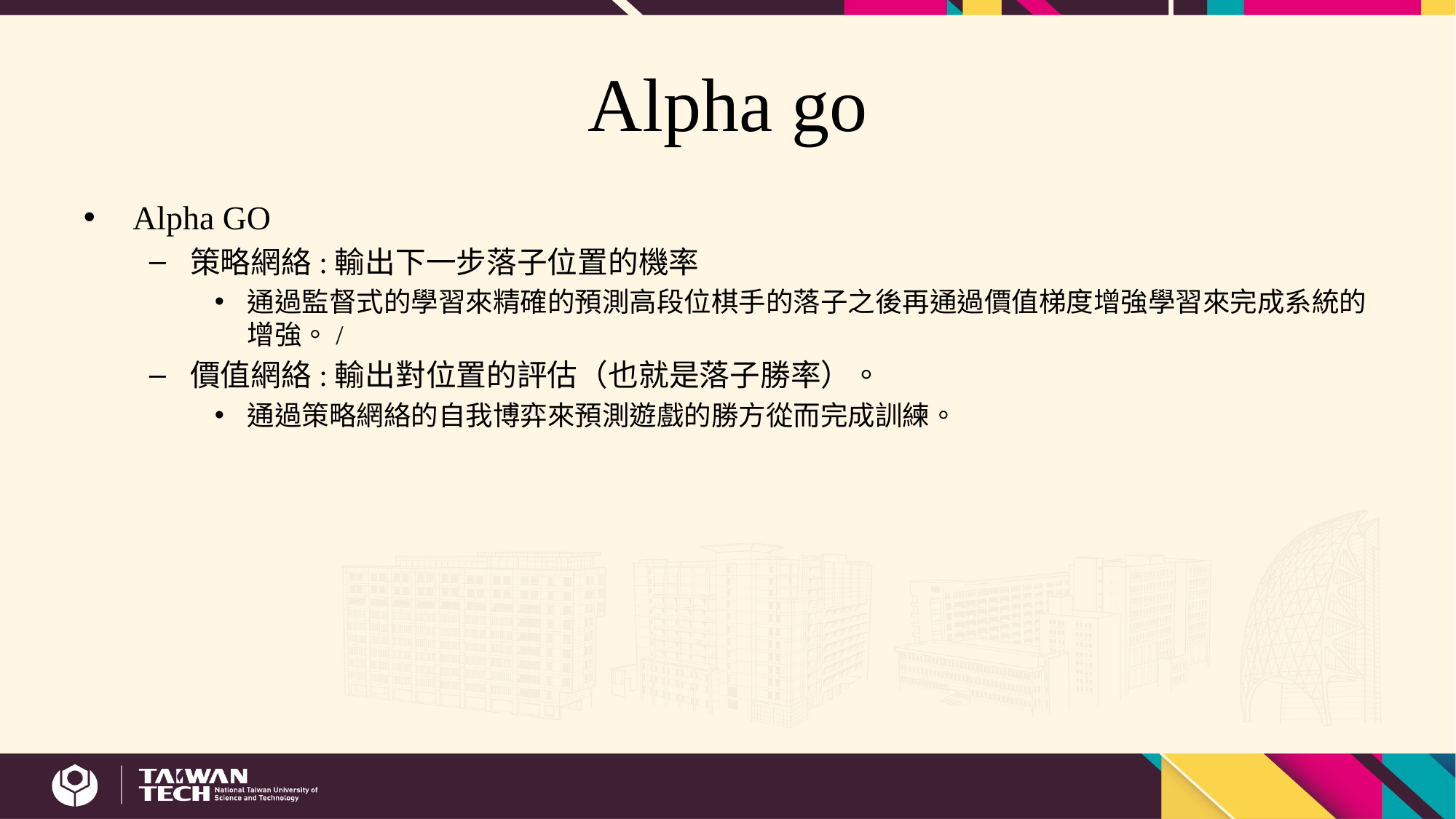

# Alpha go
Alpha GO
策略網絡:輸出下一步落子位置的機率
通過監督式的學習來精確的預測高段位棋手的落子之後再通過價值梯度增強學習來完成系統的增強。/
價值網絡:輸出對位置的評估（也就是落子勝率）。
通過策略網絡的自我博弈來預測遊戲的勝方從而完成訓練。